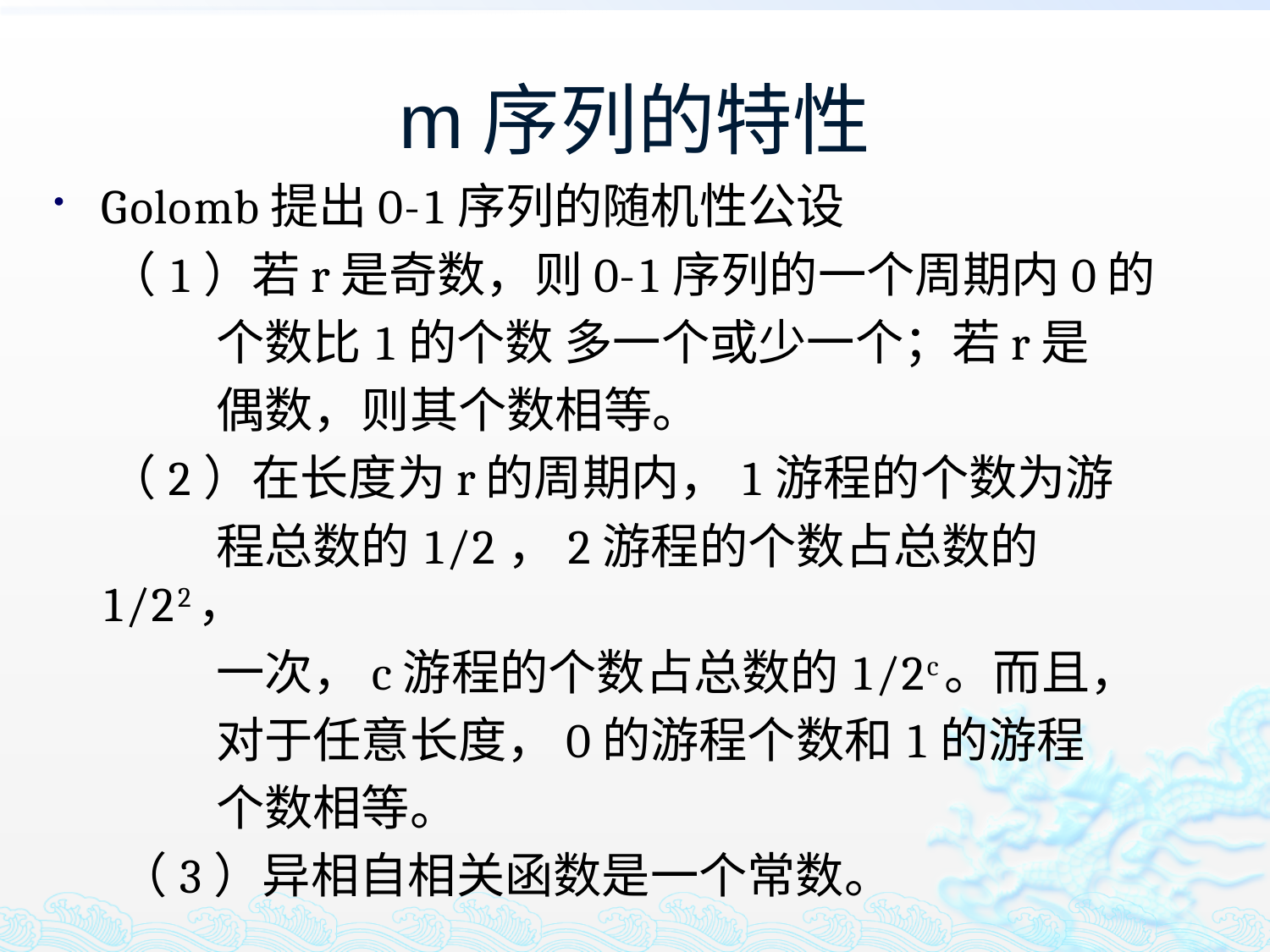

# m序列的特性
Golomb提出0-1序列的随机性公设
    （1）若r是奇数，则0-1序列的一个周期内0的
              个数比1的个数 多一个或少一个；若r是
              偶数，则其个数相等。
    （2）在长度为r的周期内，1游程的个数为游
              程总数的1/2，2游程的个数占总数的1/22，
              一次，c游程的个数占总数的1/2c。而且，
              对于任意长度，0的游程个数和1的游程
              个数相等。
     （3）异相自相关函数是一个常数。